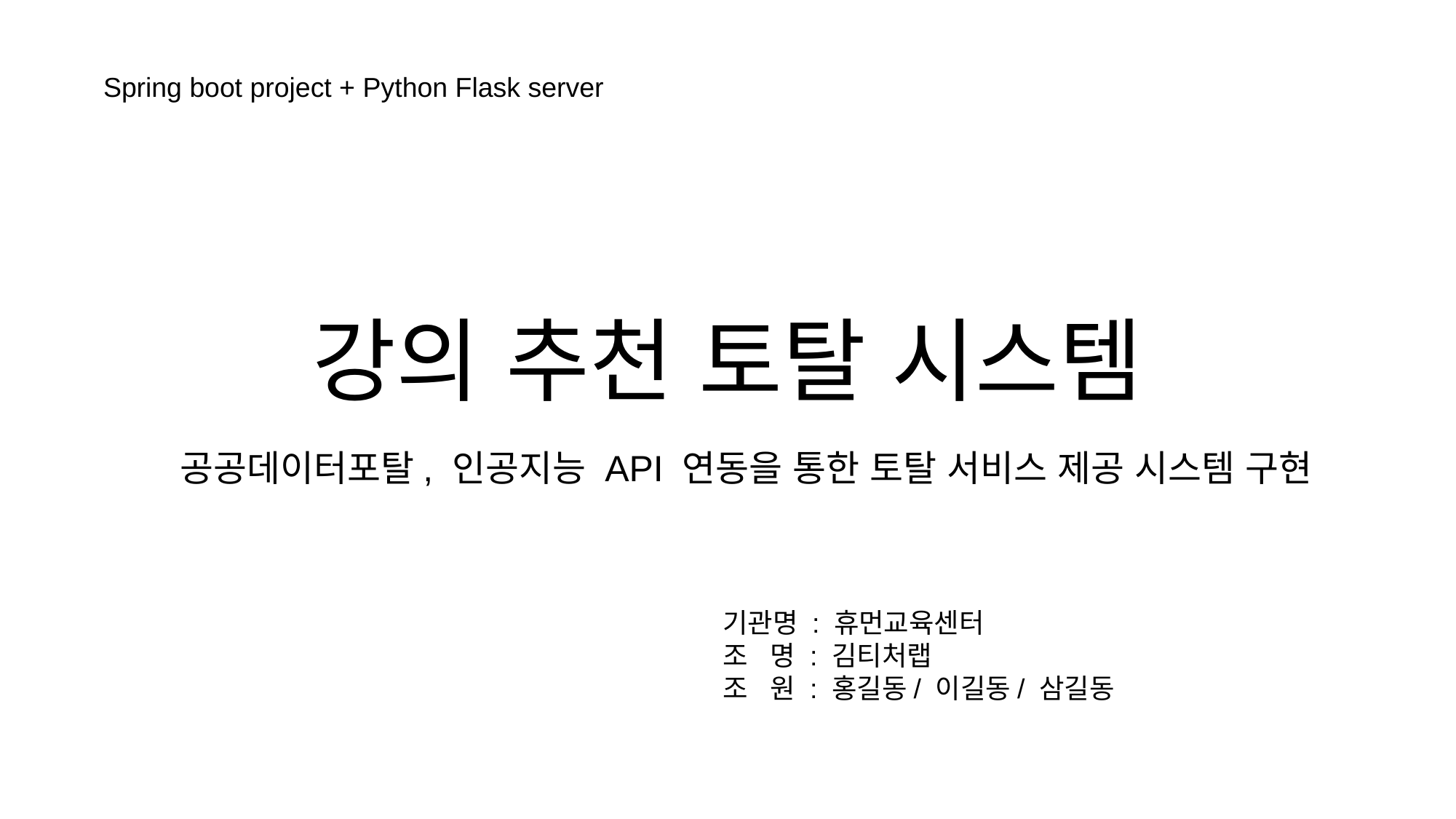

Spring boot project + Python Flask server
# 강의 추천 토탈 시스템
공공데이터포탈, 인공지능 API 연동을 통한 토탈 서비스 제공 시스템 구현
기관명 : 휴먼교육센터
조   명 : 김티처랩
조   원 : 홍길동/ 이길동/ 삼길동